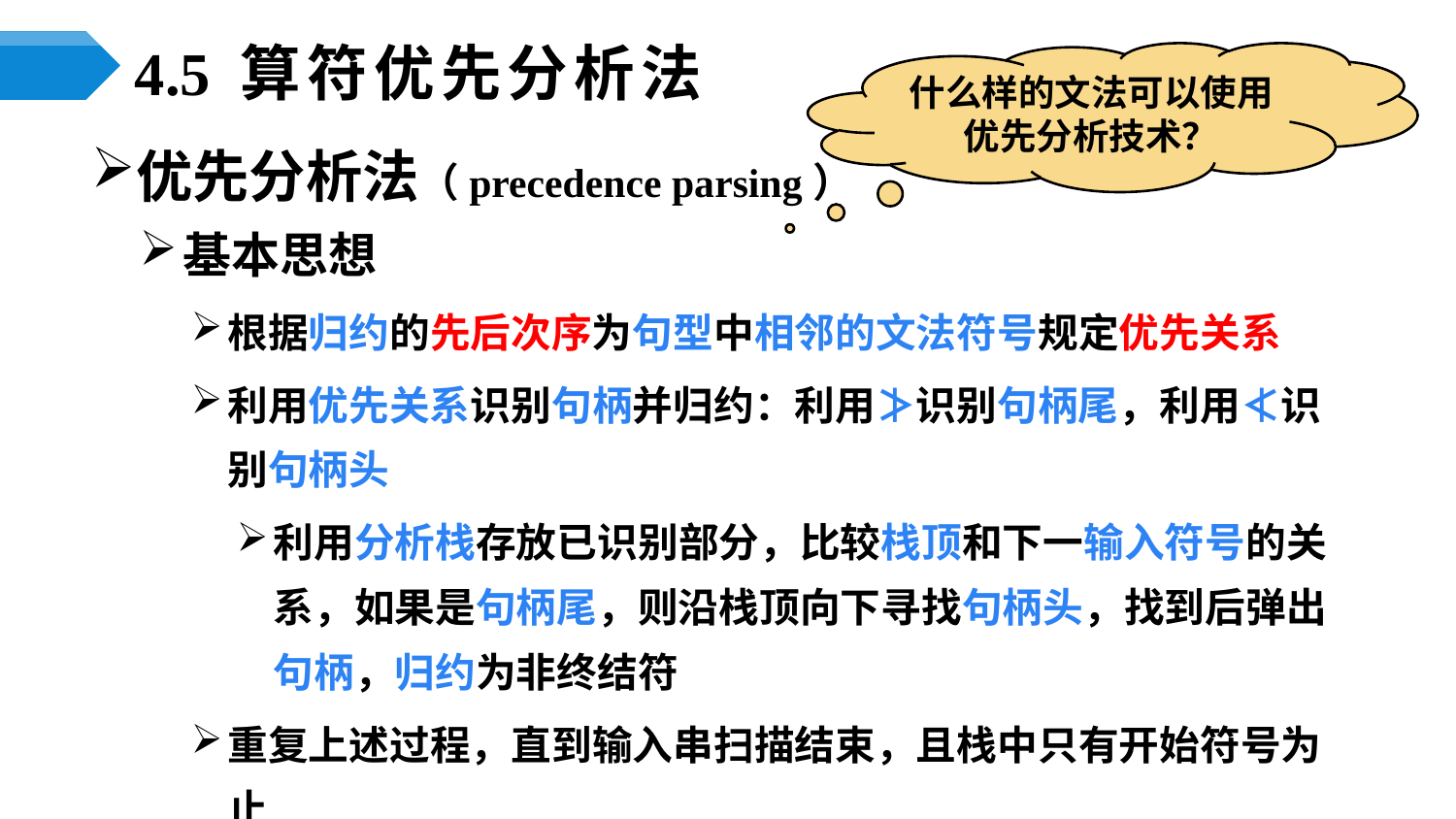

# 4.5 算符优先分析法
什么样的文法可以使用
优先分析技术？
优先分析法（precedence parsing）
基本思想
根据归约的先后次序为句型中相邻的文法符号规定优先关系
利用优先关系识别句柄并归约：利用≯识别句柄尾，利用≮识别句柄头
利用分析栈存放已识别部分，比较栈顶和下一输入符号的关系，如果是句柄尾，则沿栈顶向下寻找句柄头，找到后弹出句柄，归约为非终结符
重复上述过程，直到输入串扫描结束，且栈中只有开始符号为止